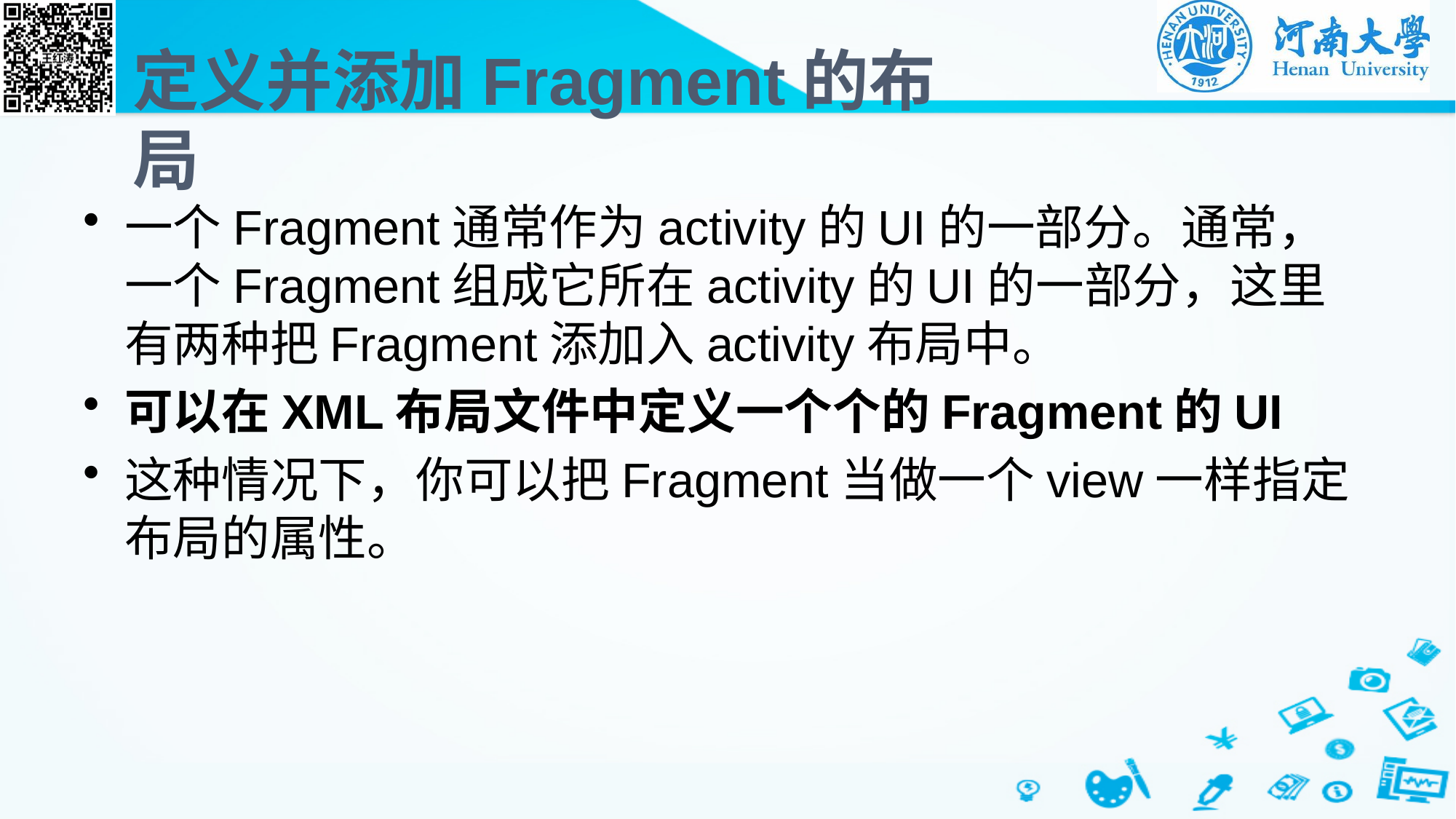

# 定义并添加Fragment的布局
一个Fragment通常作为activity的UI的一部分。通常，一个Fragment组成它所在activity的UI的一部分，这里有两种把Fragment添加入activity布局中。
可以在XML布局文件中定义一个个的Fragment的UI
这种情况下，你可以把Fragment当做一个view一样指定布局的属性。